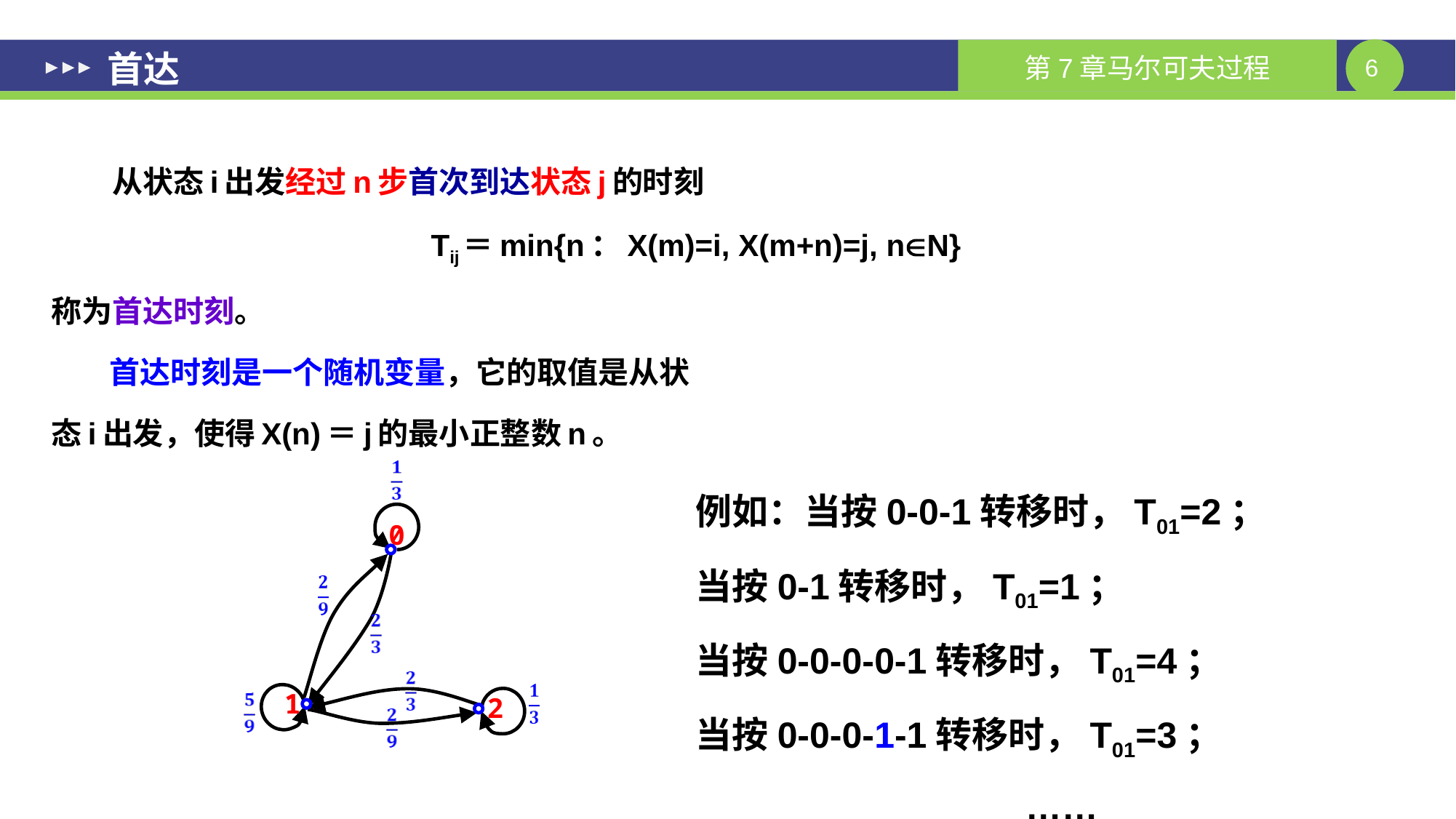

# 首达
　　从状态i出发经过n步首次到达状态j的时刻
Tij＝min{n：X(m)=i, X(m+n)=j, n∈N}
称为首达时刻。
　    首达时刻是一个随机变量，它的取值是从状
态i出发，使得X(n)＝j的最小正整数n。

0

1

2

例如：当按0-0-1转移时，T01=2；
当按0-1转移时，T01=1；
当按0-0-0-0-1转移时，T01=4；
当按0-0-0-1-1转移时，T01=3；
……